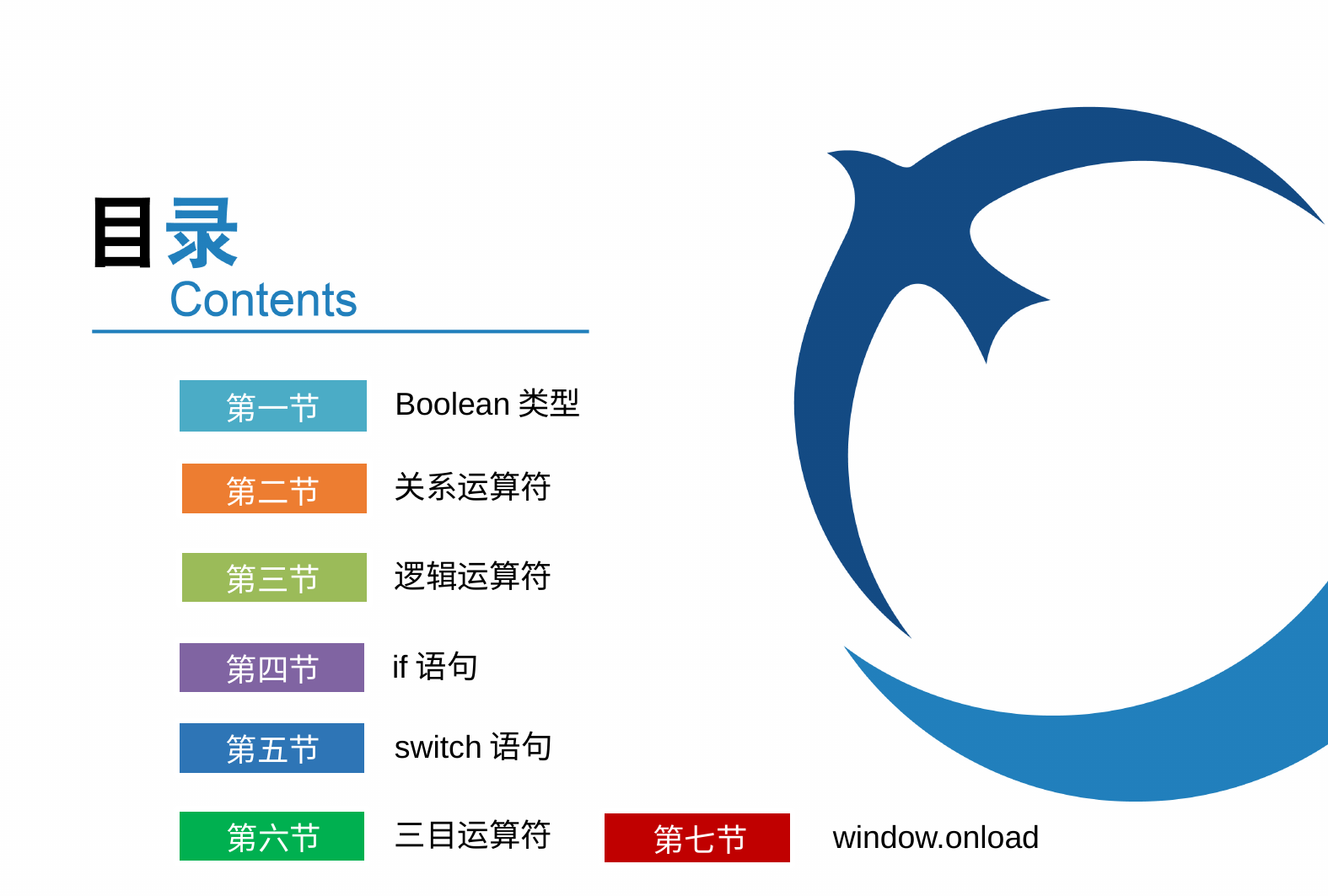

Boolean类型

第一节
关系运算符

第二节
逻辑运算符

第三节
if语句

第四节
switch语句

第五节
三目运算符

window.onload

第六节
第七节